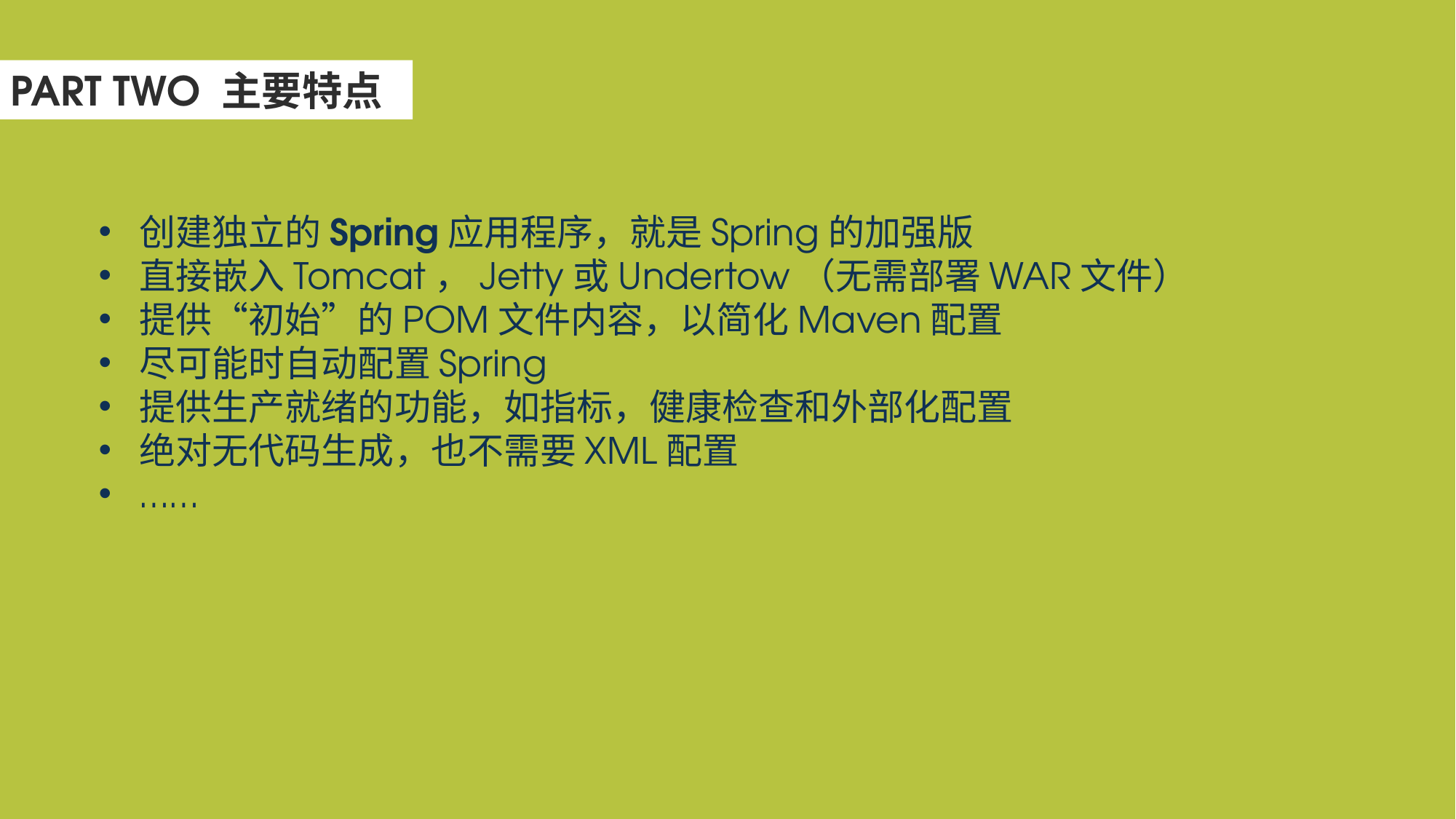

PART TWO 主要特点
创建独立的Spring应用程序，就是Spring的加强版
直接嵌入Tomcat，Jetty或Undertow（无需部署WAR文件）
提供“初始”的POM文件内容，以简化Maven配置
尽可能时自动配置Spring
提供生产就绪的功能，如指标，健康检查和外部化配置
绝对无代码生成，也不需要XML配置
……